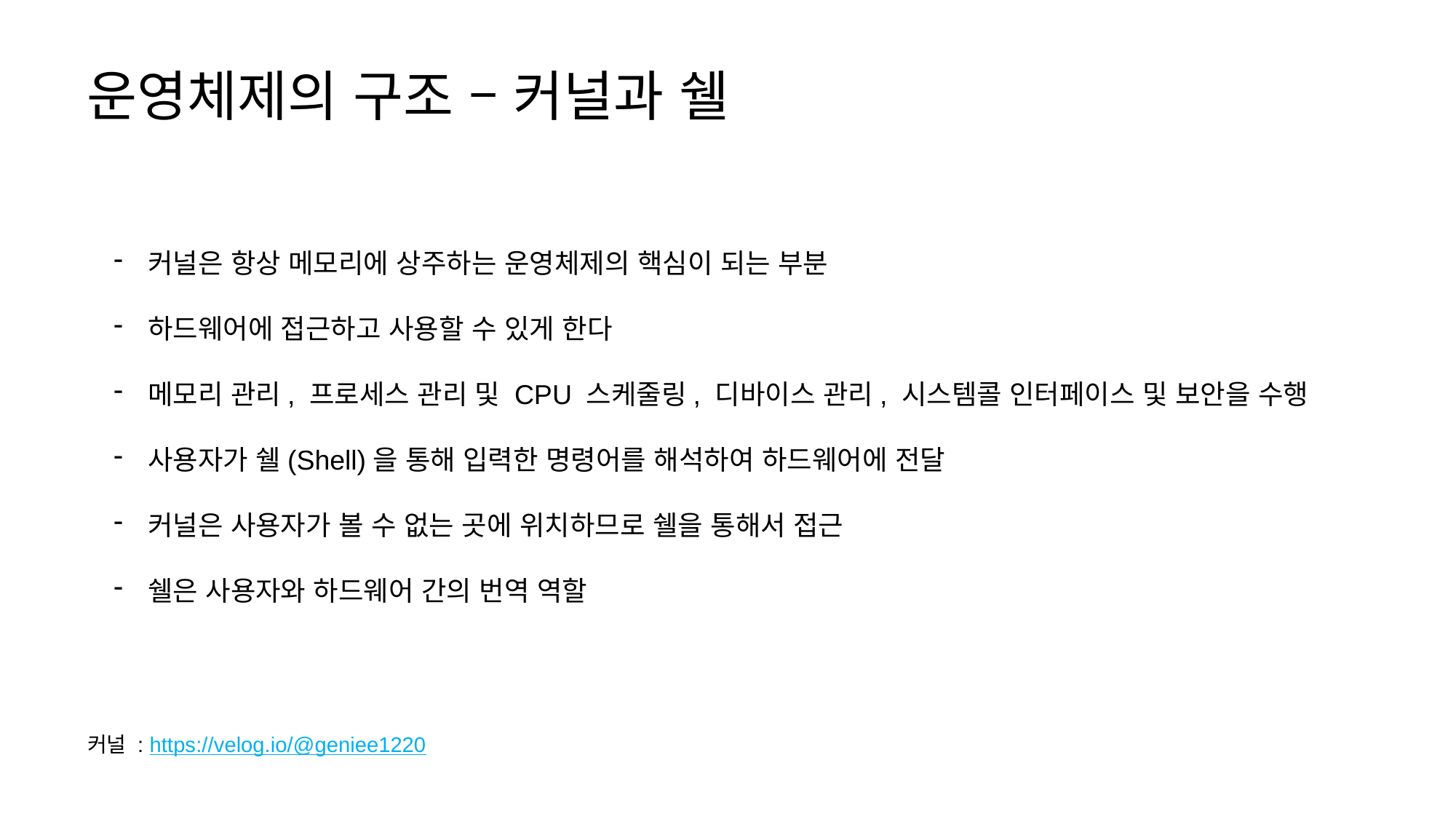

운영체제의 구조 – 커널과 쉘
커널은 항상 메모리에 상주하는 운영체제의 핵심이 되는 부분
하드웨어에 접근하고 사용할 수 있게 한다
메모리 관리, 프로세스 관리 및 CPU 스케줄링, 디바이스 관리, 시스템콜 인터페이스 및 보안을 수행
사용자가 쉘(Shell)을 통해 입력한 명령어를 해석하여 하드웨어에 전달
커널은 사용자가 볼 수 없는 곳에 위치하므로 쉘을 통해서 접근
쉘은 사용자와 하드웨어 간의 번역 역할
커널 : https://velog.io/@geniee1220